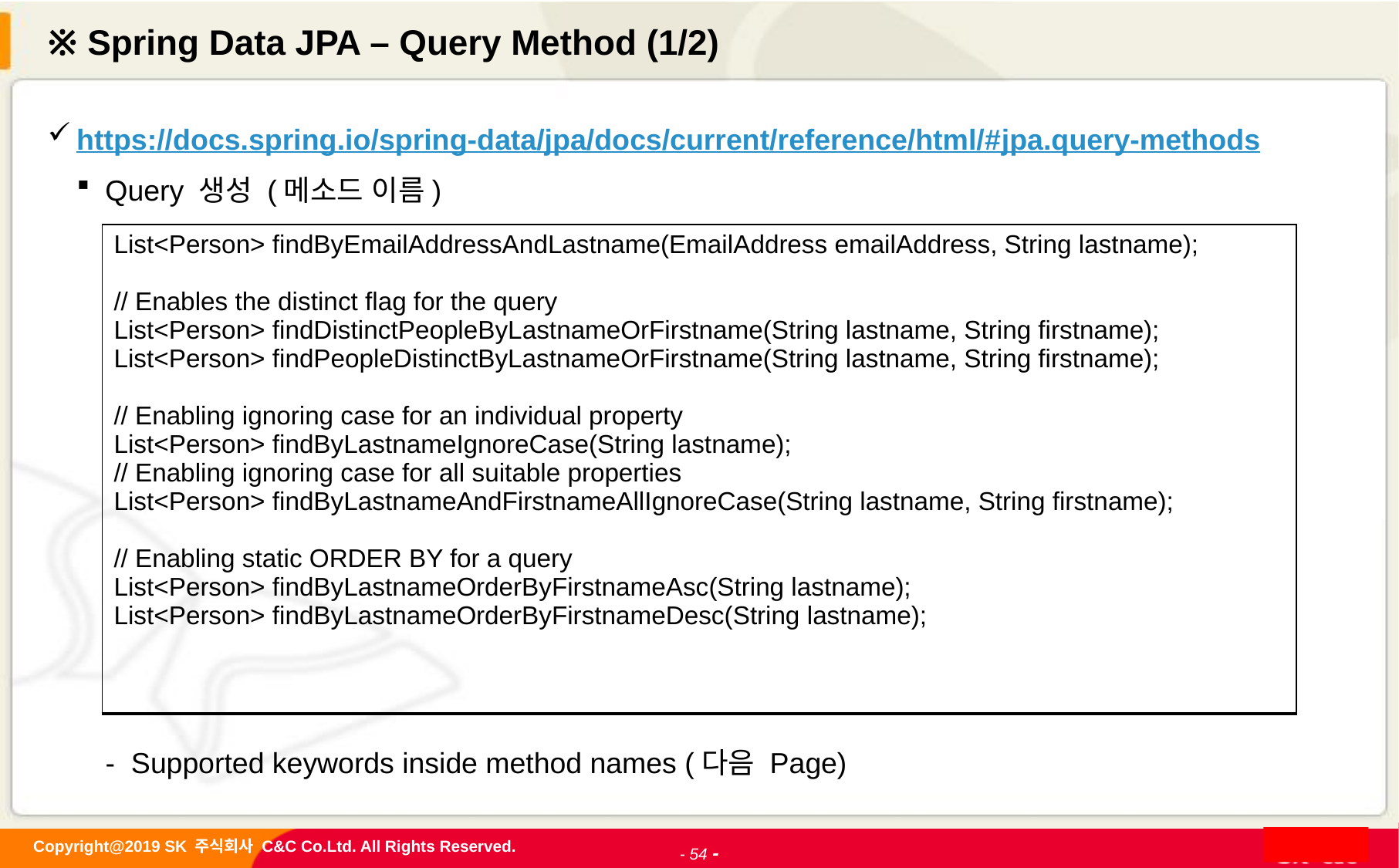

# ※ Spring Data JPA – Query Method (1/2)
https://docs.spring.io/spring-data/jpa/docs/current/reference/html/#jpa.query-methods
Query 생성 (메소드 이름)

-  Supported keywords inside method names (다음 Page)

| List<Person> findByEmailAddressAndLastname(EmailAddress emailAddress, String lastname); // Enables the distinct flag for the query List<Person> findDistinctPeopleByLastnameOrFirstname(String lastname, String firstname); List<Person> findPeopleDistinctByLastnameOrFirstname(String lastname, String firstname); // Enabling ignoring case for an individual property List<Person> findByLastnameIgnoreCase(String lastname); // Enabling ignoring case for all suitable properties List<Person> findByLastnameAndFirstnameAllIgnoreCase(String lastname, String firstname); // Enabling static ORDER BY for a query List<Person> findByLastnameOrderByFirstnameAsc(String lastname); List<Person> findByLastnameOrderByFirstnameDesc(String lastname); |
| --- |